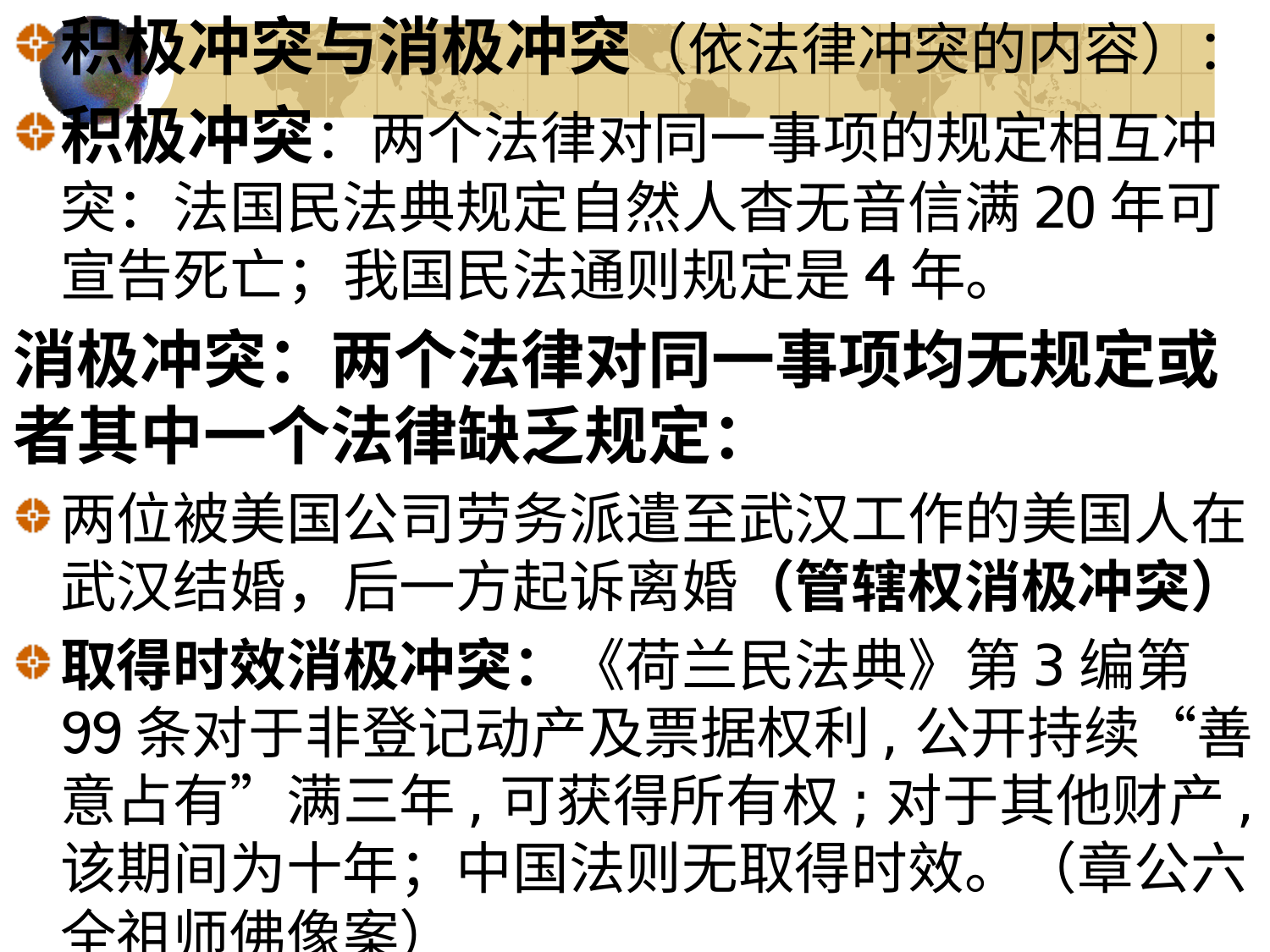

积极冲突与消极冲突（依法律冲突的内容）：
积极冲突：两个法律对同一事项的规定相互冲突：法国民法典规定自然人杳无音信满20年可宣告死亡；我国民法通则规定是4年。
消极冲突：两个法律对同一事项均无规定或者其中一个法律缺乏规定：
两位被美国公司劳务派遣至武汉工作的美国人在武汉结婚，后一方起诉离婚（管辖权消极冲突）
取得时效消极冲突：《荷兰民法典》第3编第99条对于非登记动产及票据权利,公开持续“善意占有”满三年,可获得所有权;对于其他财产,该期间为十年；中国法则无取得时效。（章公六全祖师佛像案）